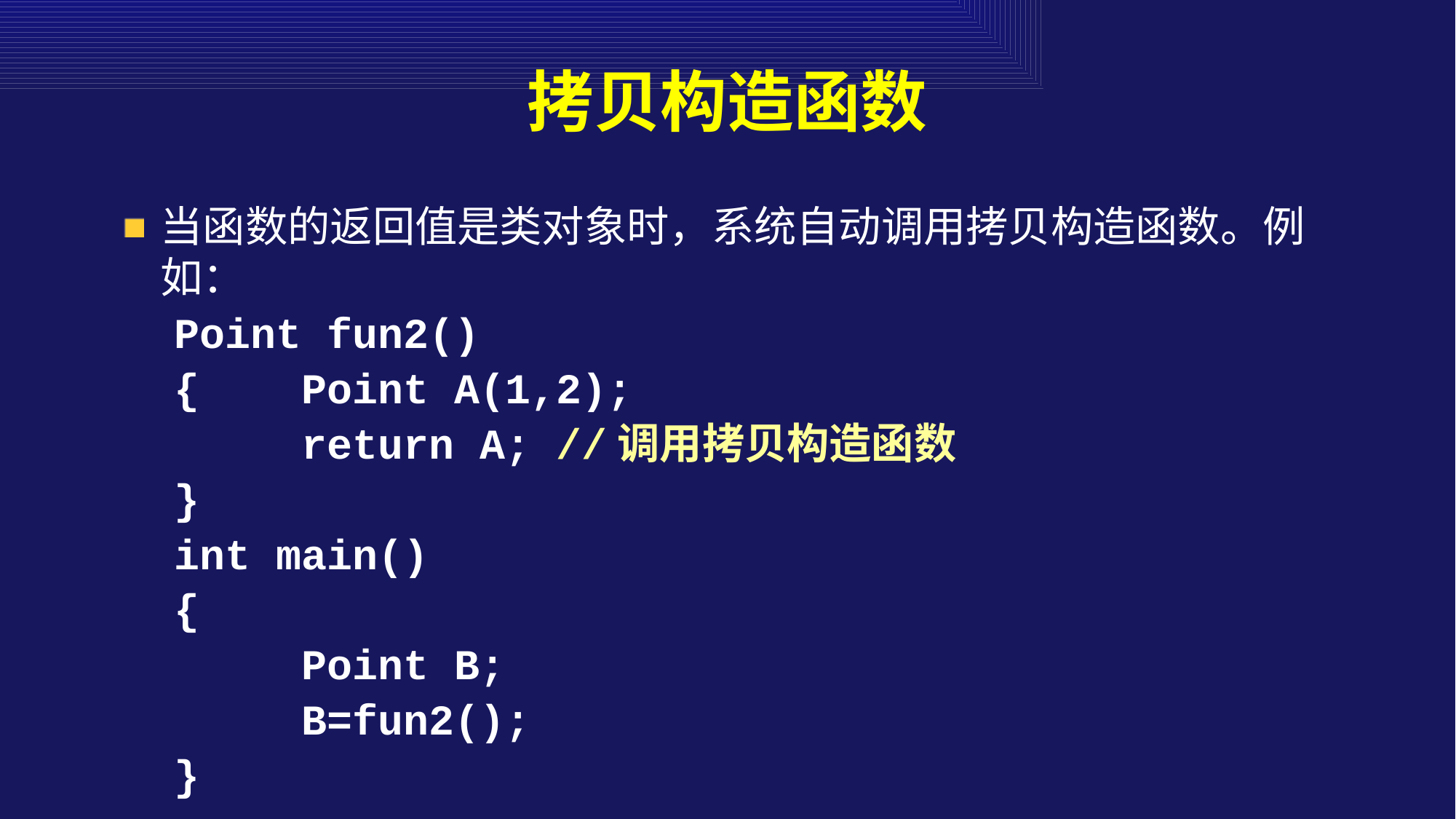

# 拷贝构造函数
当函数的返回值是类对象时，系统自动调用拷贝构造函数。例如：
Point fun2()
{    Point A(1,2);
     return A; //调用拷贝构造函数
}
int main()
{
     Point B;
     B=fun2();
}